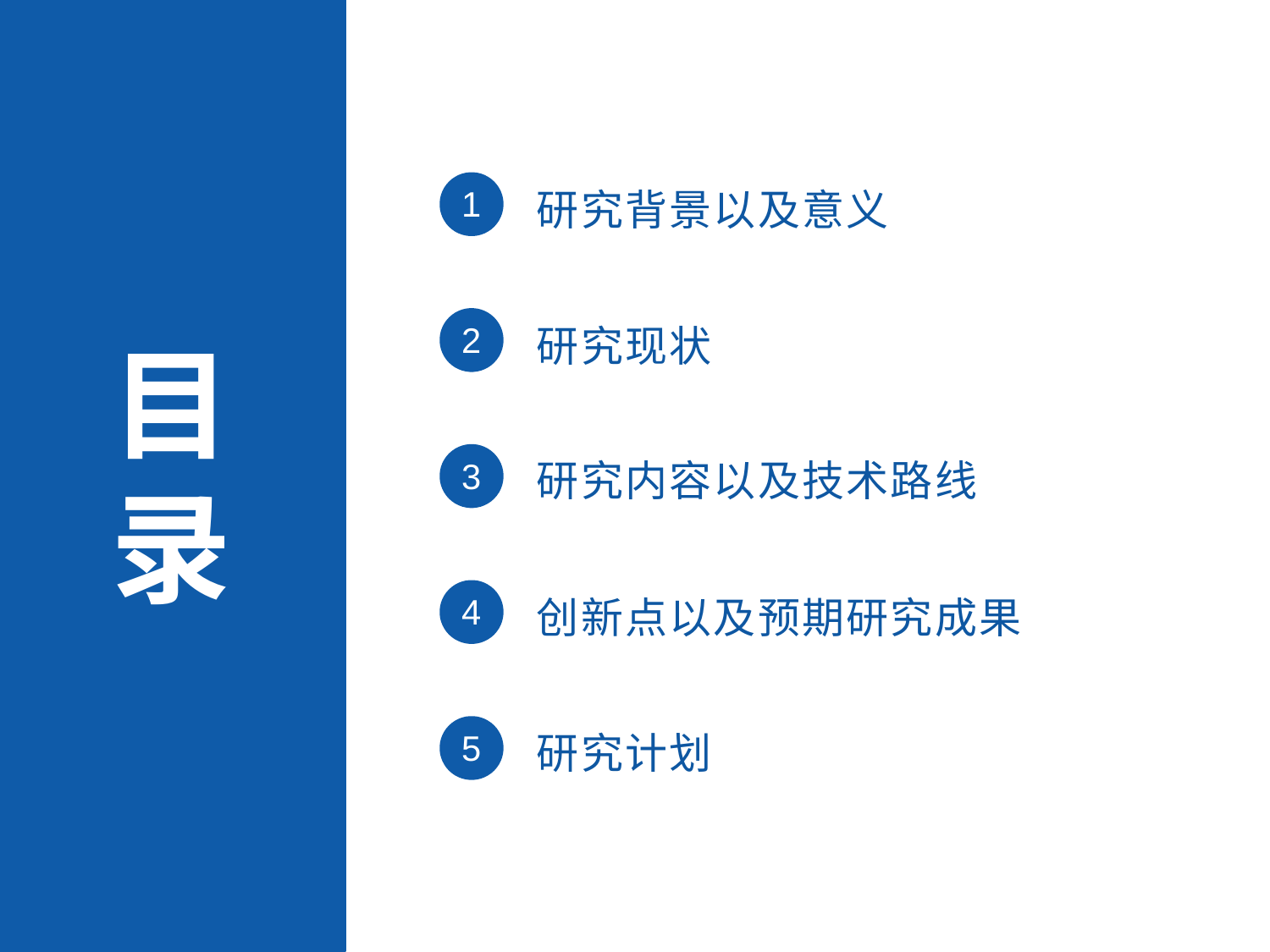

1
研究背景以及意义

2
研究现状

3
研究内容以及技术路线

4
创新点以及预期研究成果

5
研究计划
目
录